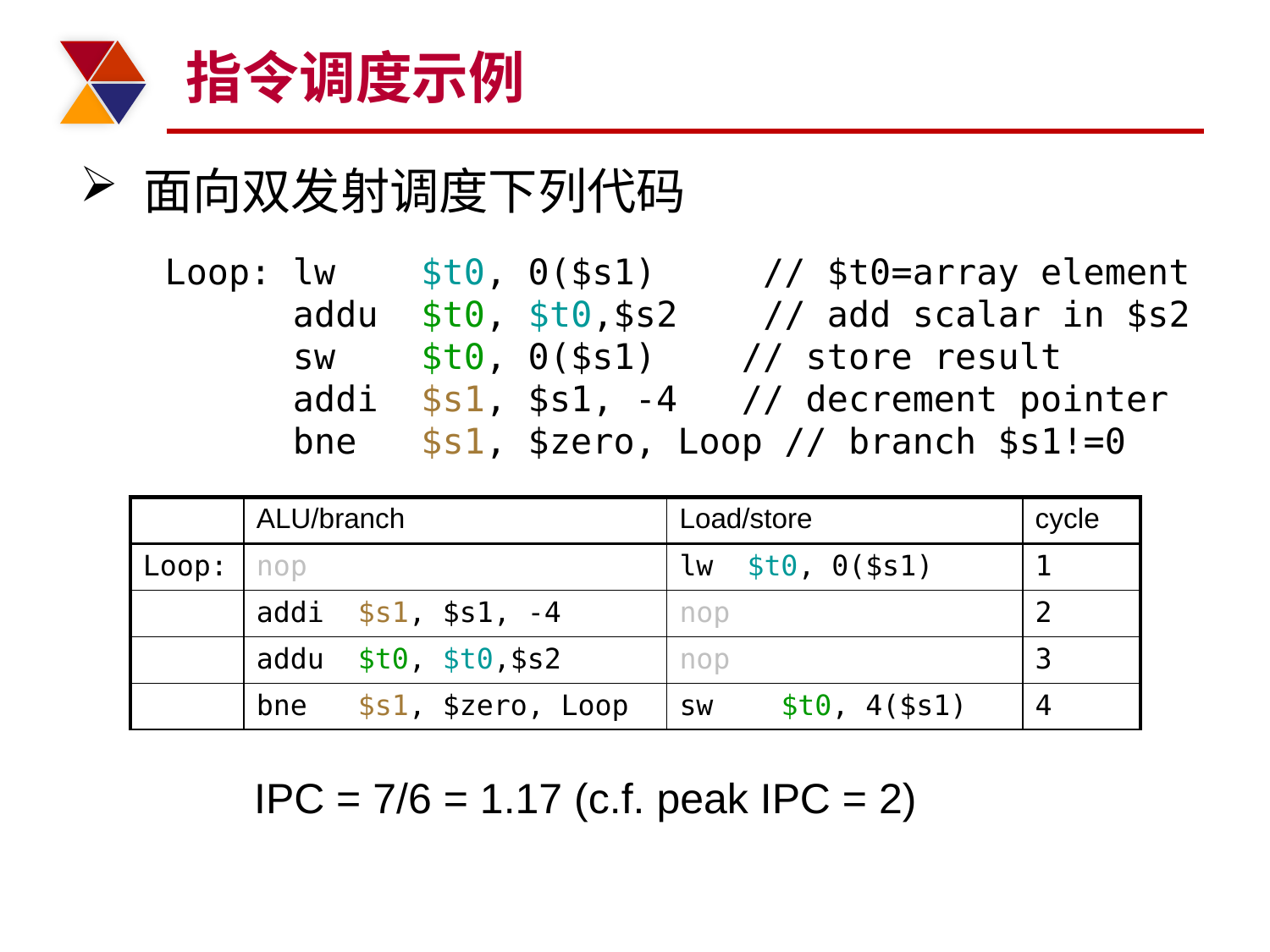

# 指令调度示例
面向双发射调度下列代码
Loop: lw    $t0, 0($s1)     // $t0=array element
      addu  $t0, $t0,$s2    // add scalar in $s2
      sw    $t0, 0($s1)    // store result
      addi  $s1, $s1, -4   // decrement pointer
      bne   $s1, $zero, Loop // branch $s1!=0
|  | ALU/branch | Load/store | cycle |
| --- | --- | --- | --- |
| Loop: | nop | lw $t0, 0($s1) | 1 |
|  | addi $s1, $s1, -4 | nop | 2 |
|  | addu $t0, $t0,$s2 | nop | 3 |
|  | bne $s1, $zero, Loop | sw $t0, 4($s1) | 4 |
IPC = 7/6 = 1.17 (c.f. peak IPC = 2)